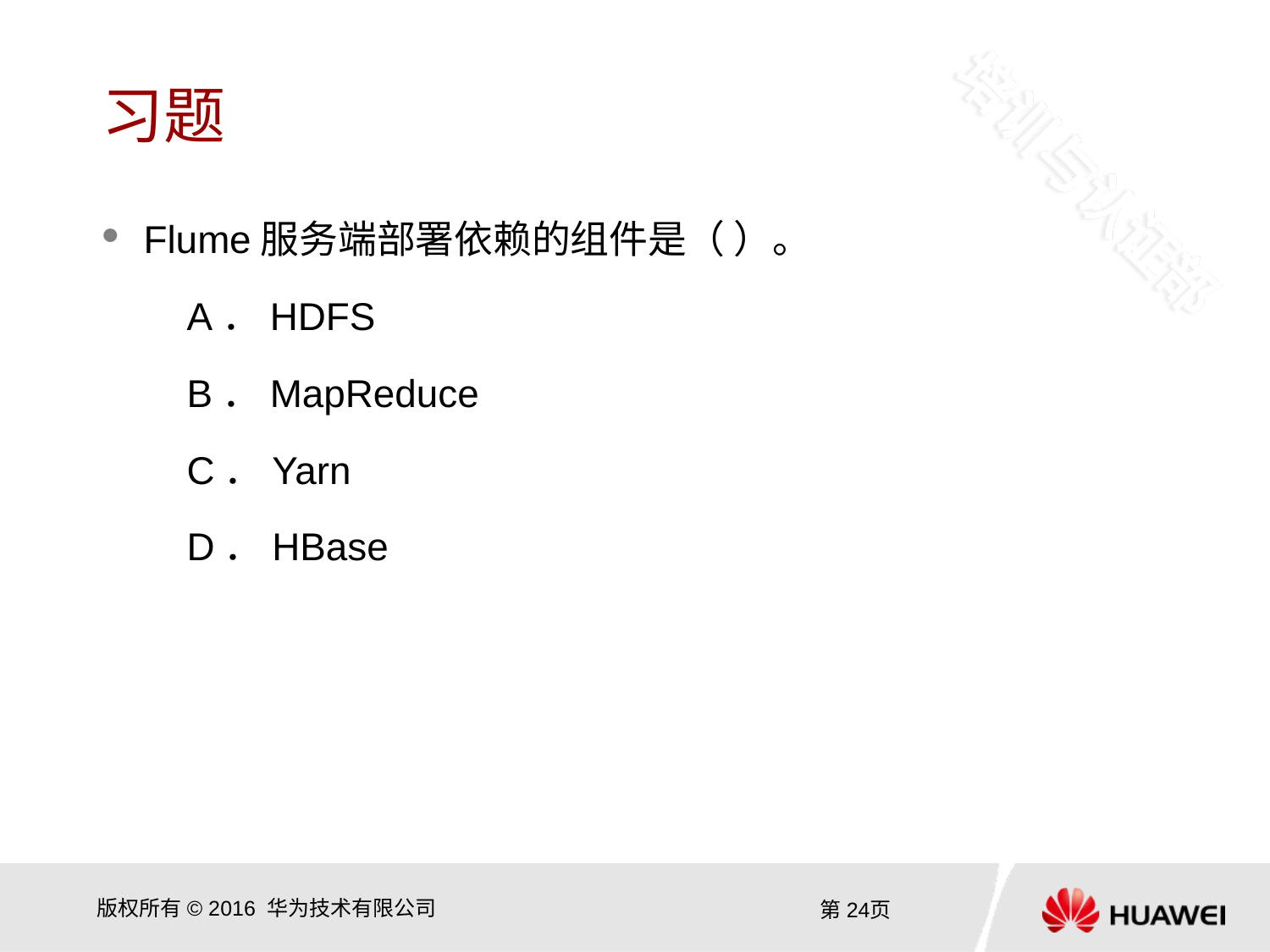

# 习题
Flume服务端部署依赖的组件是（ ）。
A．HDFS
B．MapReduce
C．Yarn
D．HBase